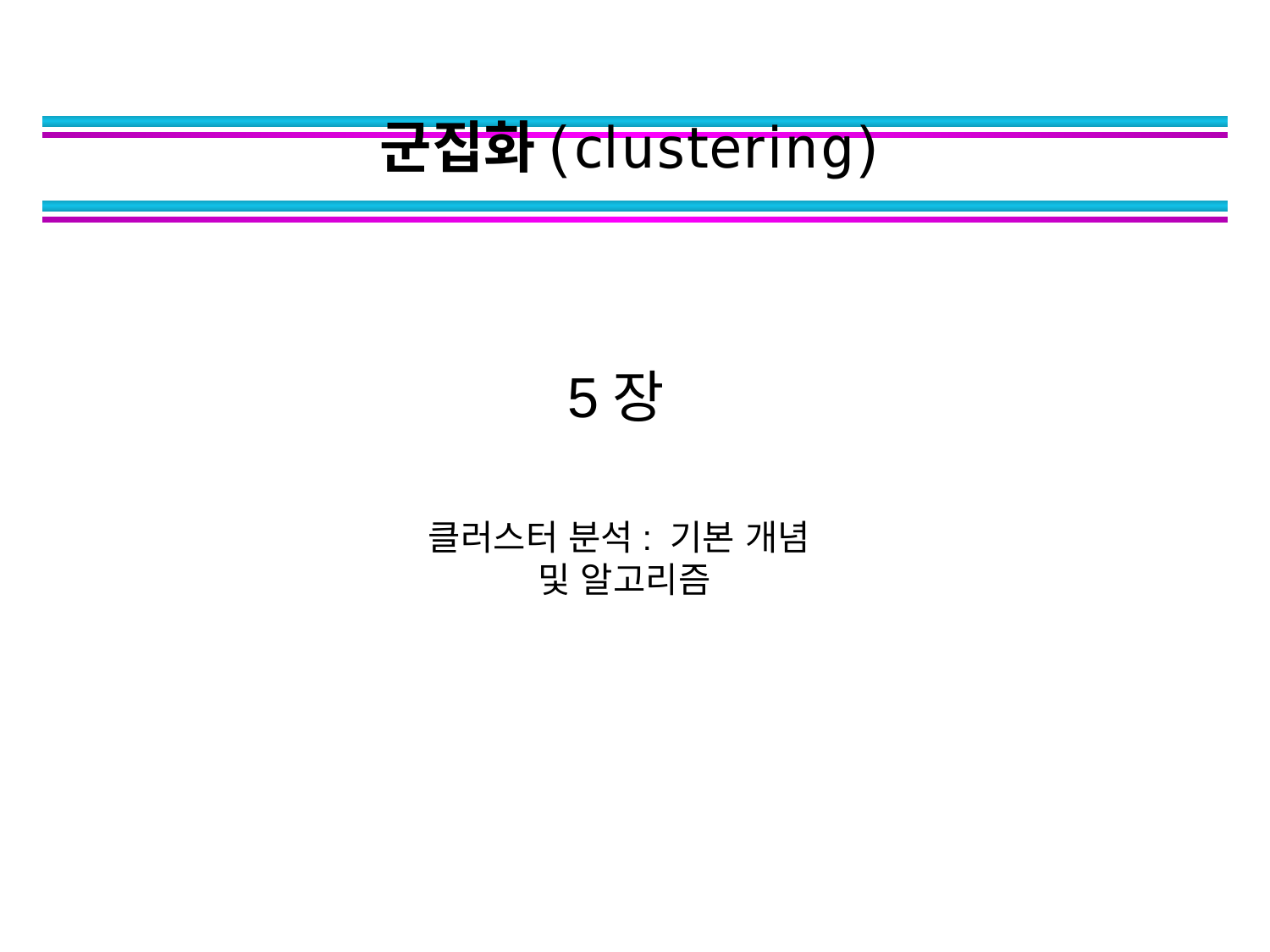

# 군집화(clustering)

5장

클러스터 분석: 기본 개념
및 알고리즘